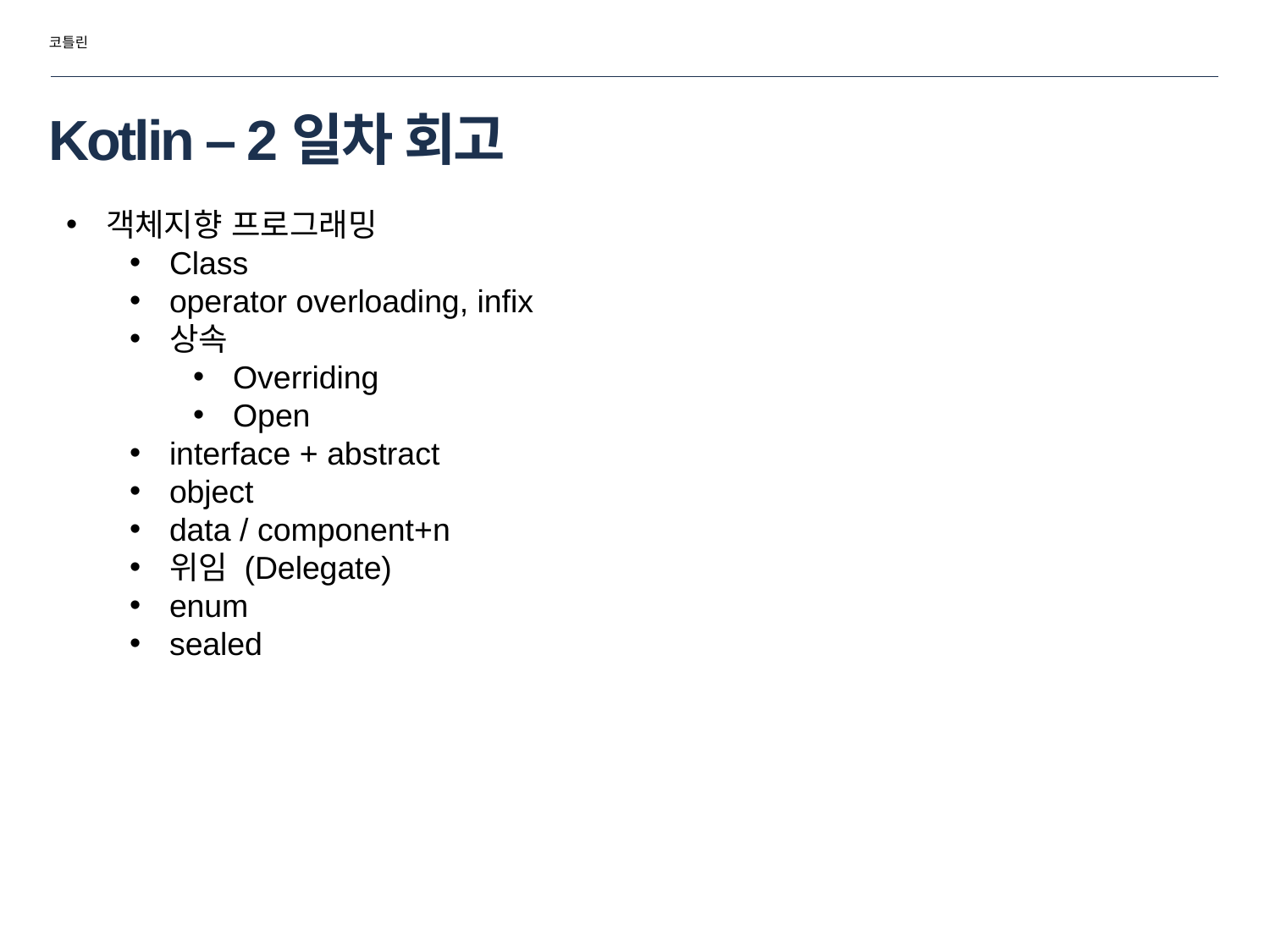

코틀린
# Kotlin – 2일차 회고

객체지향 프로그래밍
Class
operator overloading, infix
상속
Overriding
Open
interface + abstract
object
data / component+n
위임 (Delegate)
enum
sealed